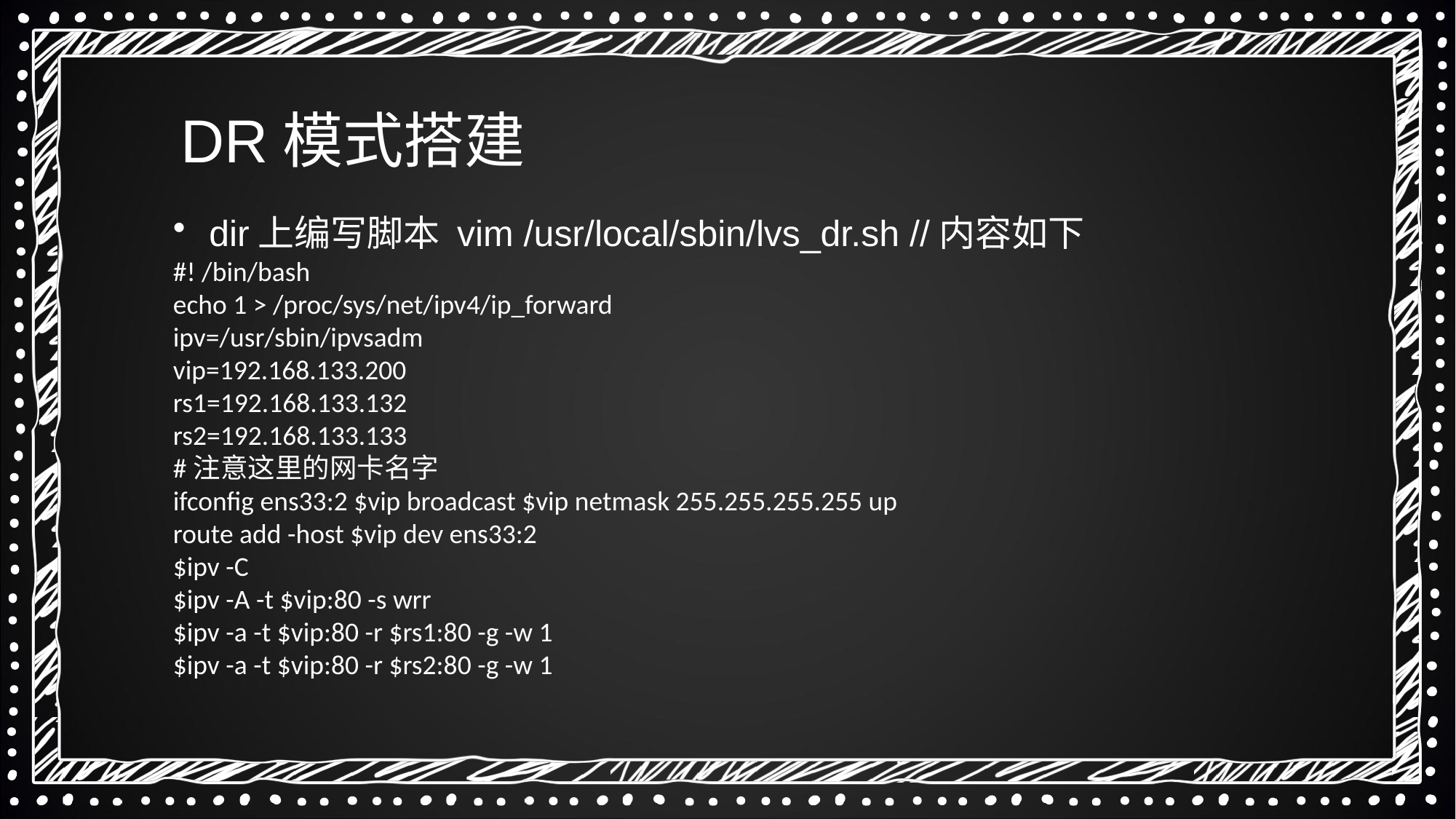

DR模式搭建
 dir上编写脚本 vim /usr/local/sbin/lvs_dr.sh //内容如下
#! /bin/bash
echo 1 > /proc/sys/net/ipv4/ip_forward
ipv=/usr/sbin/ipvsadm
vip=192.168.133.200
rs1=192.168.133.132
rs2=192.168.133.133
#注意这里的网卡名字
ifconfig ens33:2 $vip broadcast $vip netmask 255.255.255.255 up
route add -host $vip dev ens33:2
$ipv -C
$ipv -A -t $vip:80 -s wrr
$ipv -a -t $vip:80 -r $rs1:80 -g -w 1
$ipv -a -t $vip:80 -r $rs2:80 -g -w 1